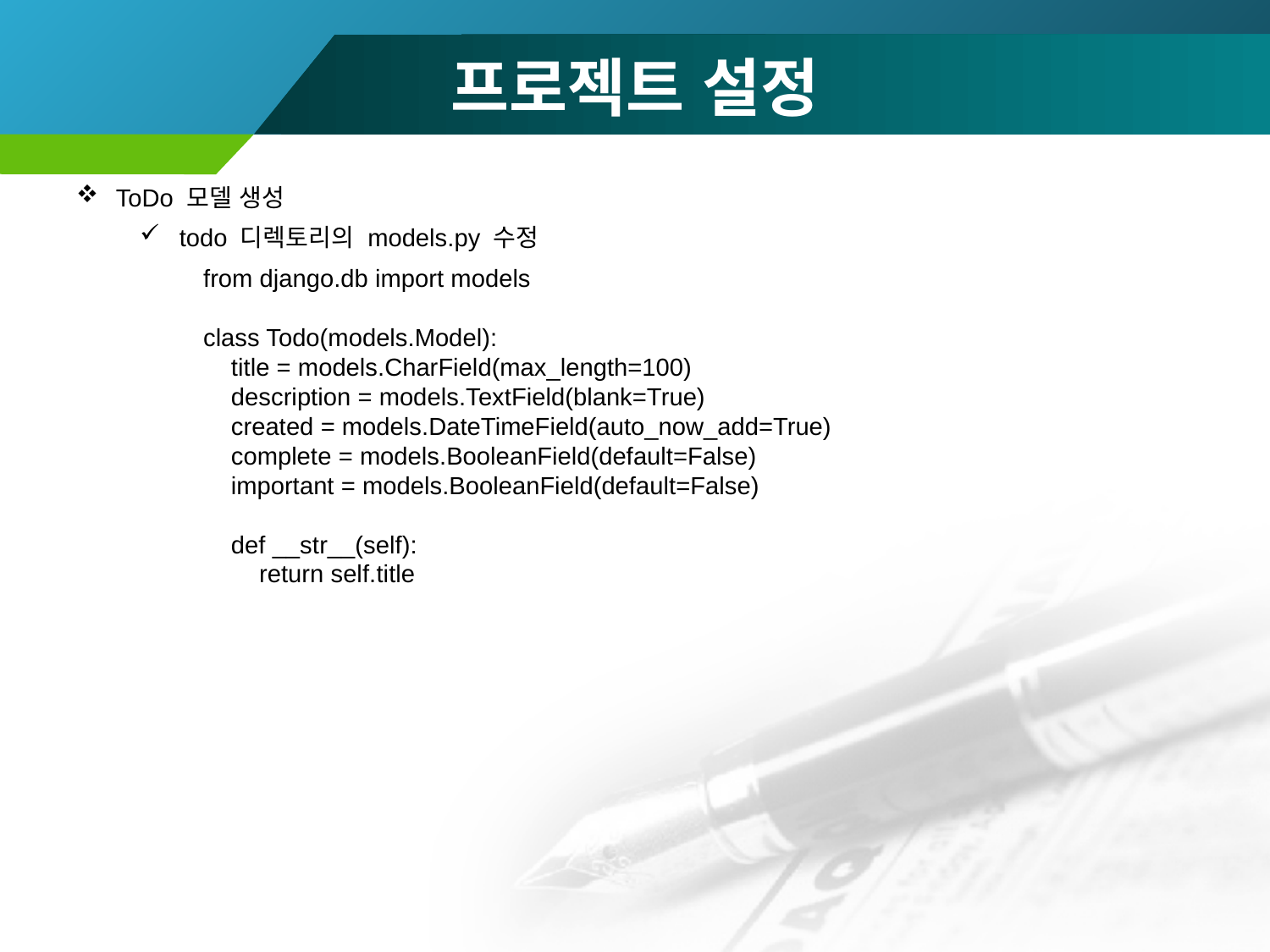

# 프로젝트 설정
ToDo 모델 생성
todo 디렉토리의 models.py 수정
from django.db import models

class Todo(models.Model):
    title = models.CharField(max_length=100)
    description = models.TextField(blank=True)
    created = models.DateTimeField(auto_now_add=True)
    complete = models.BooleanField(default=False)
    important = models.BooleanField(default=False)

    def __str__(self):
        return self.title